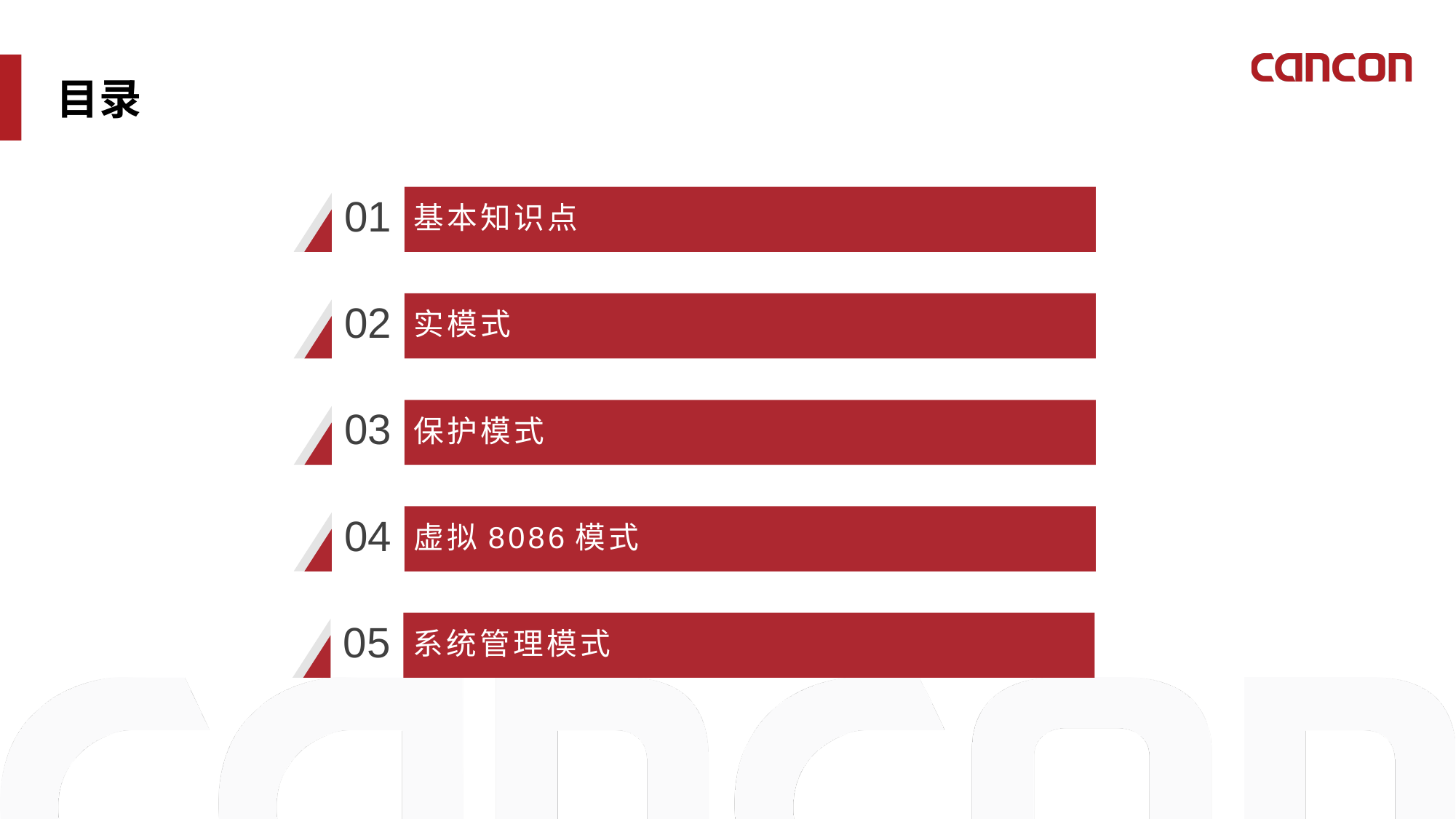

目录
01

基本知识点
02

实模式
03

保护模式
04

虚拟8086模式
05

系统管理模式